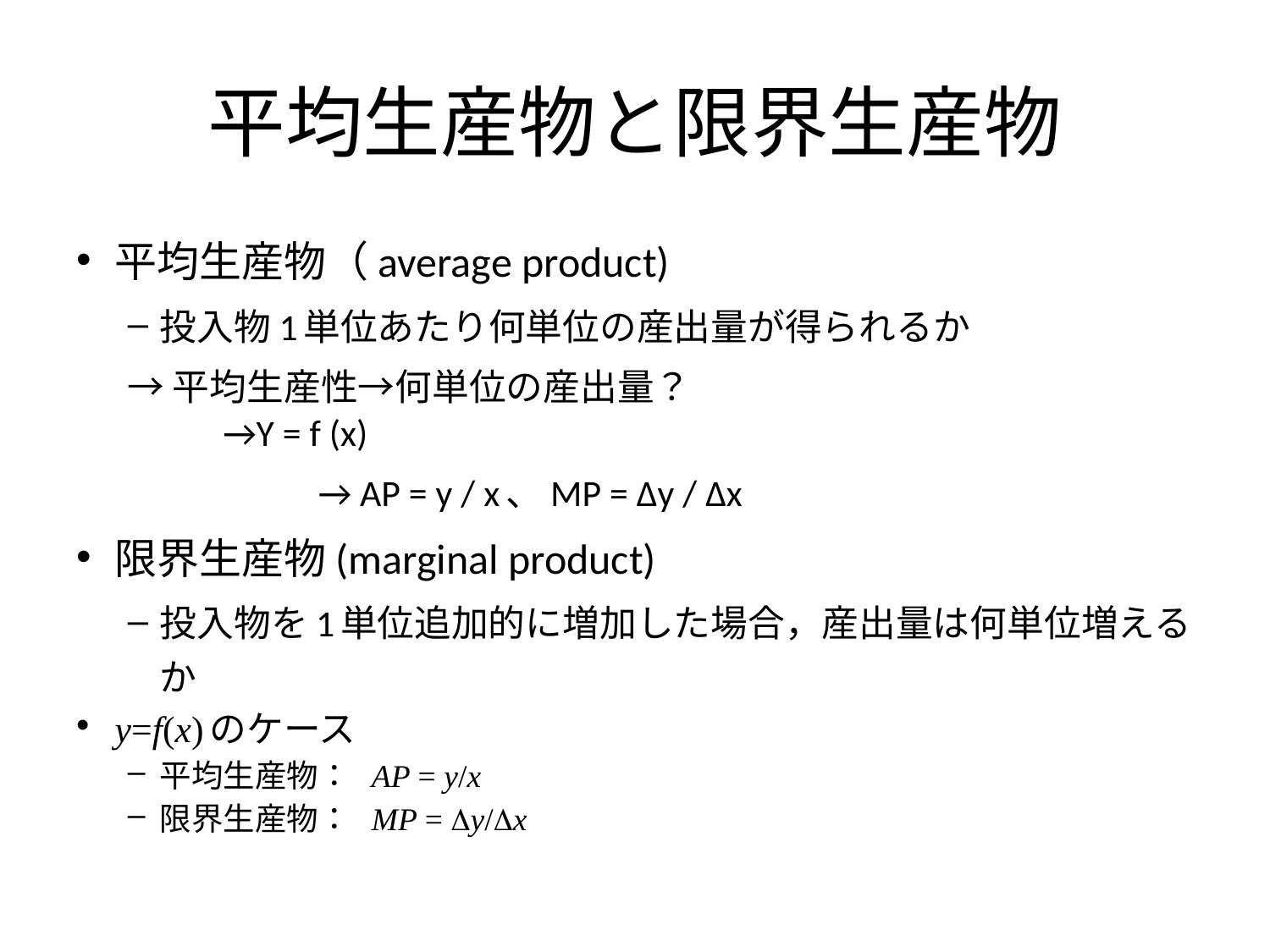

# 平均生産物と限界生産物
平均生産物（average product)
投入物1単位あたり何単位の産出量が得られるか
→平均生産性→何単位の産出量？
	→Y = f (x)
		→ AP = y / x、MP = Δy / Δx
限界生産物(marginal product)
投入物を1単位追加的に増加した場合，産出量は何単位増えるか
y=f(x)のケース
平均生産物：  AP = y/x
限界生産物：  MP = Δy/Δx